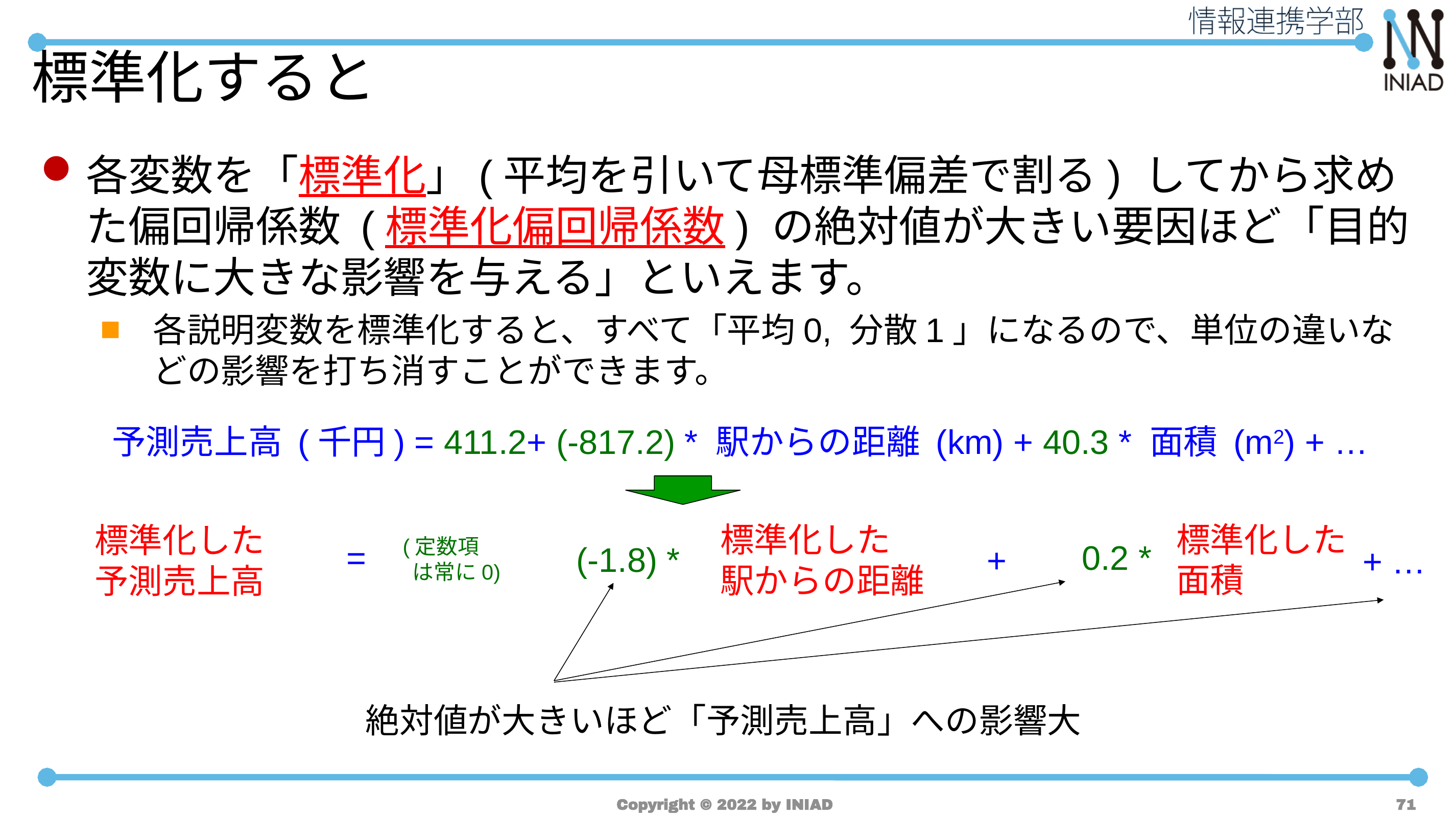

# 標準化すると
各変数を「標準化」(平均を引いて母標準偏差で割る) してから求めた偏回帰係数 (標準化偏回帰係数) の絶対値が大きい要因ほど「目的変数に大きな影響を与える」といえます。
各説明変数を標準化すると、すべて「平均0, 分散1」になるので、単位の違いなどの影響を打ち消すことができます。
予測売上高 (千円) = 411.2+ (-817.2) * 駅からの距離 (km) + 40.3 * 面積 (m2) + …

標準化した
面積
標準化した
駅からの距離
標準化した
予測売上高
(定数項
 は常に0)
=
0.2 *
(-1.8) *
+
+ …
絶対値が大きいほど「予測売上高」への影響大
Copyright © 2022 by INIAD
71